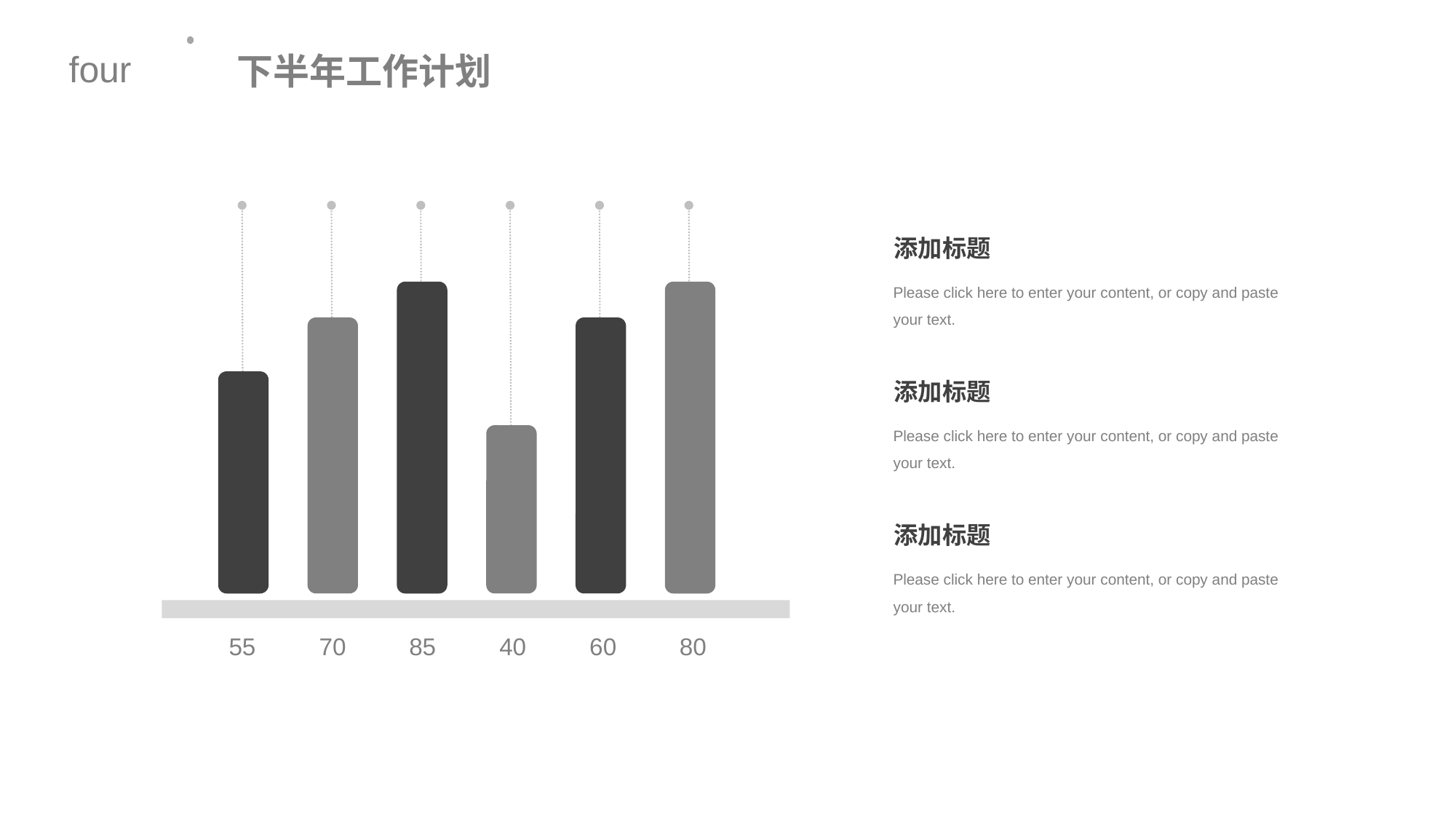

下半年工作计划

four

55
70
85
40
60
80
添加标题
Please click here to enter your content, or copy and paste your text.
添加标题
Please click here to enter your content, or copy and paste your text.
添加标题
Please click here to enter your content, or copy and paste your text.